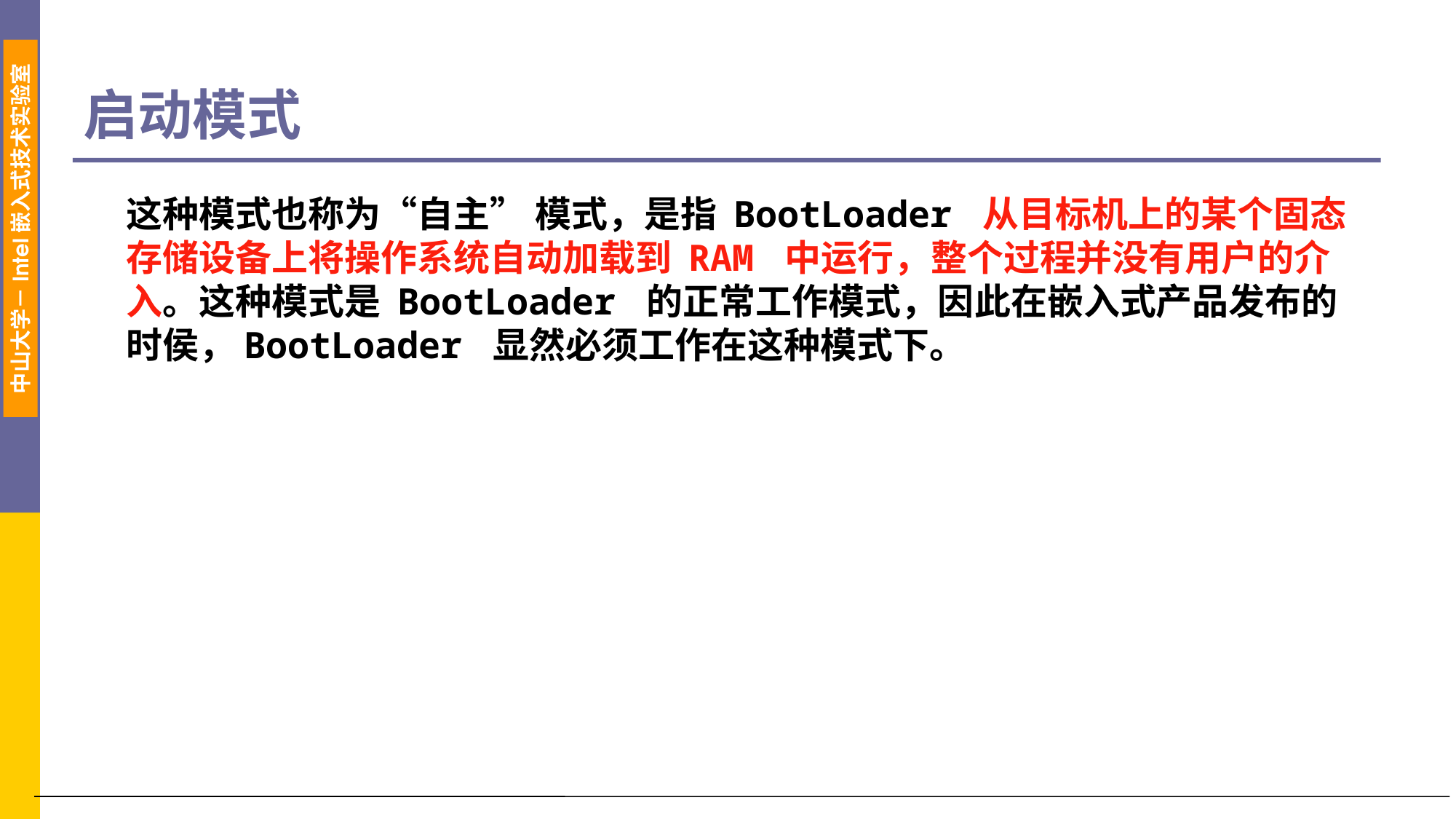

# 启动模式
	这种模式也称为“自主” 模式，是指 BootLoader 从目标机上的某个固态存储设备上将操作系统自动加载到 RAM 中运行，整个过程并没有用户的介入。这种模式是 BootLoader 的正常工作模式，因此在嵌入式产品发布的时侯，BootLoader 显然必须工作在这种模式下。